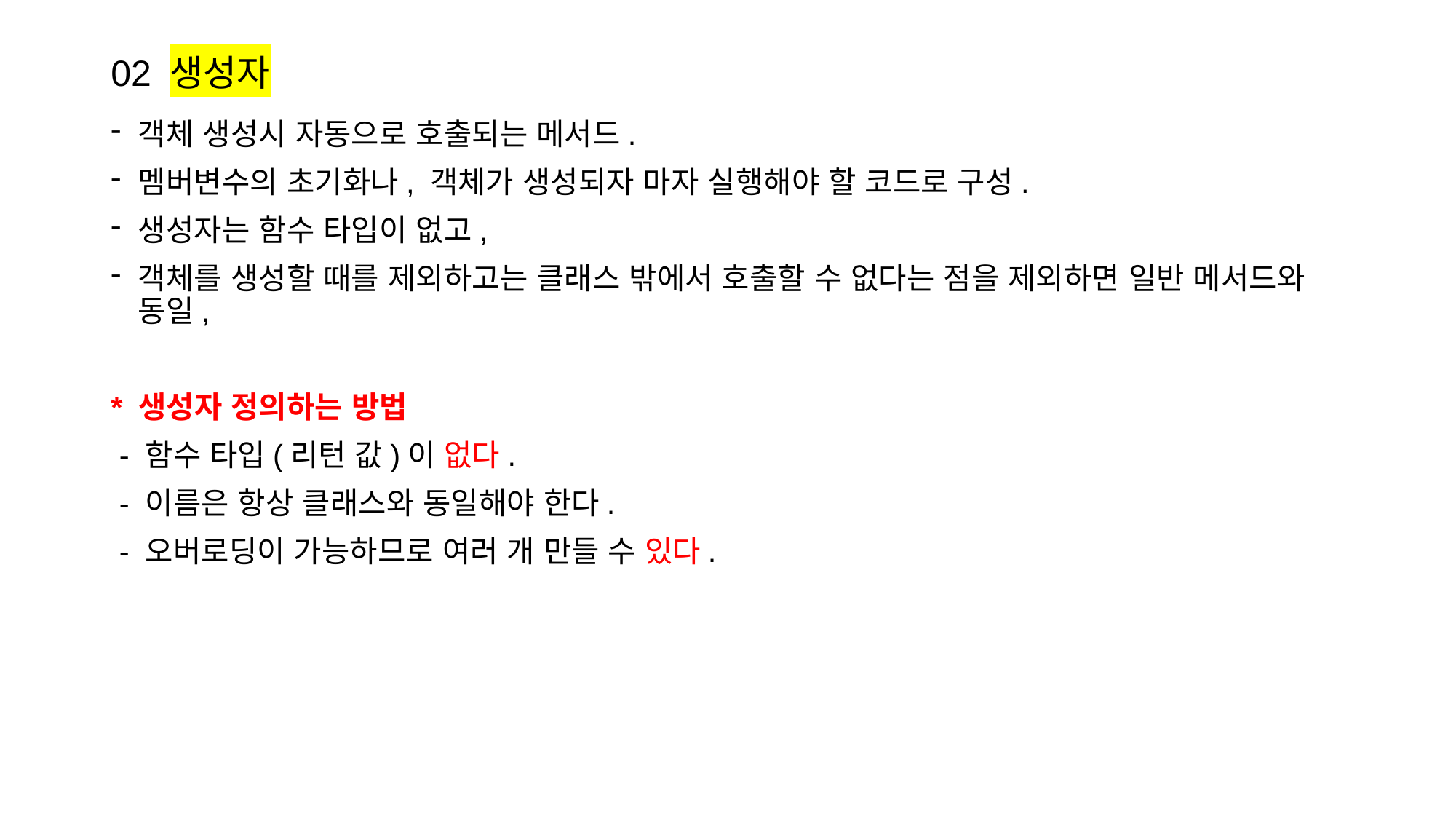

# 02 생성자
객체 생성시 자동으로 호출되는 메서드.
멤버변수의 초기화나, 객체가 생성되자 마자 실행해야 할 코드로 구성.
생성자는 함수 타입이 없고,
객체를 생성할 때를 제외하고는 클래스 밖에서 호출할 수 없다는 점을 제외하면 일반 메서드와 동일,

* 생성자 정의하는 방법
 - 함수 타입(리턴 값)이 없다.
 - 이름은 항상 클래스와 동일해야 한다.
 - 오버로딩이 가능하므로 여러 개 만들 수 있다.